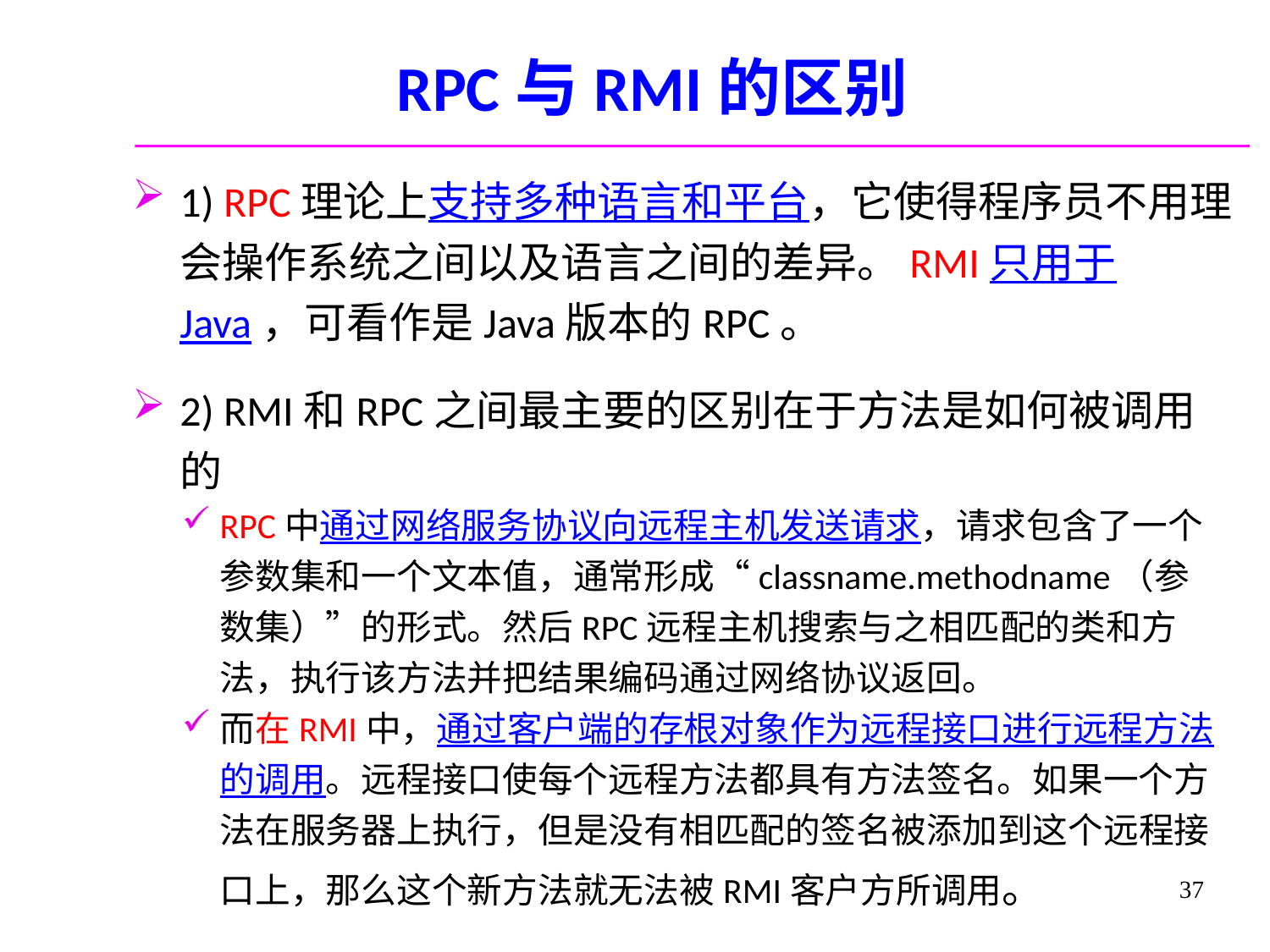

# RPC与RMI的区别
1) RPC理论上支持多种语言和平台，它使得程序员不用理会操作系统之间以及语言之间的差异。RMI只用于Java，可看作是Java版本的RPC。
2) RMI和RPC之间最主要的区别在于方法是如何被调用的
RPC中通过网络服务协议向远程主机发送请求，请求包含了一个参数集和一个文本值，通常形成“classname.methodname（参数集）”的形式。然后RPC远程主机搜索与之相匹配的类和方法，执行该方法并把结果编码通过网络协议返回。
而在RMI中，通过客户端的存根对象作为远程接口进行远程方法的调用。远程接口使每个远程方法都具有方法签名。如果一个方法在服务器上执行，但是没有相匹配的签名被添加到这个远程接口上，那么这个新方法就无法被RMI客户方所调用。
37